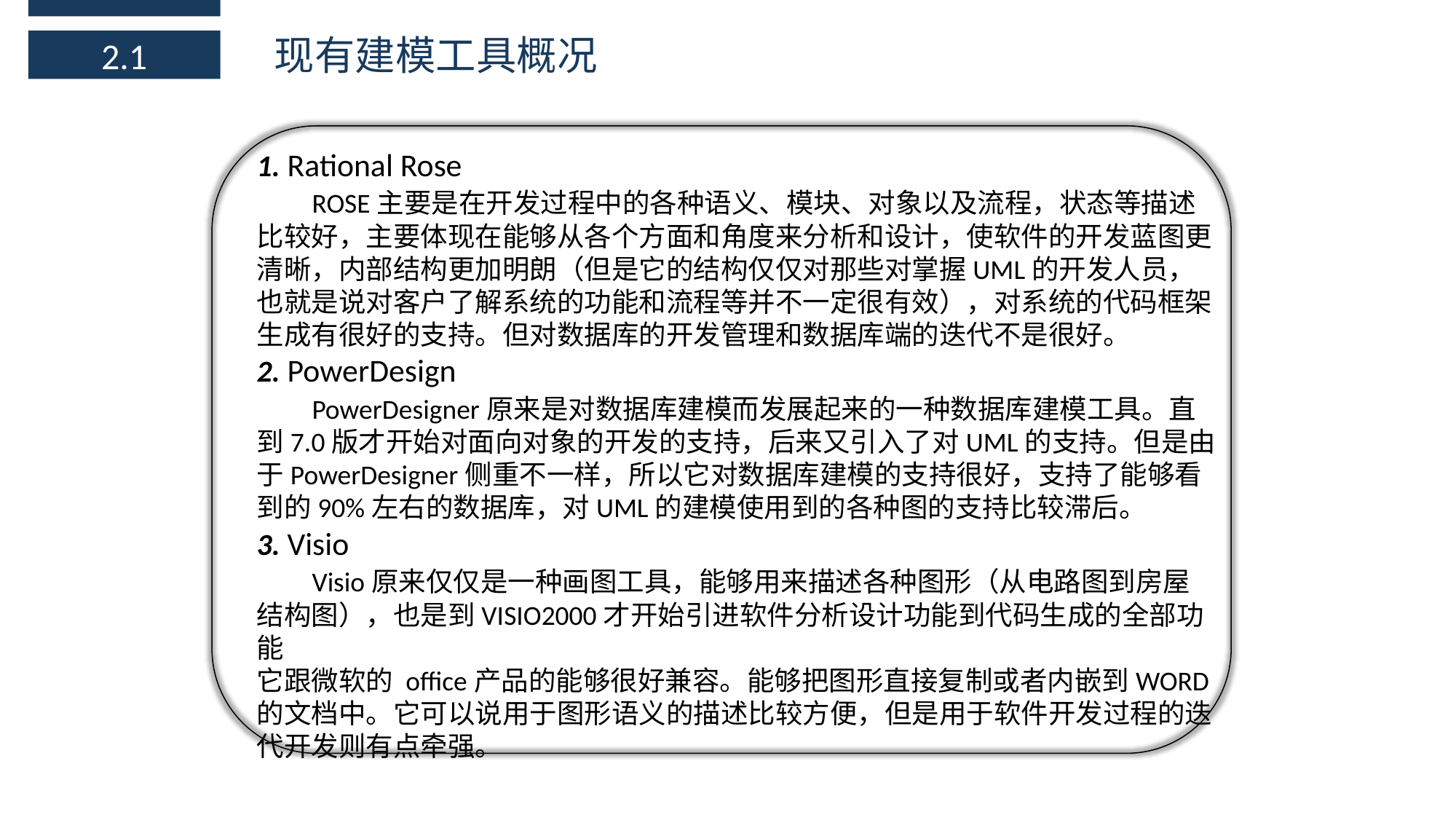

现有建模工具概况
2.1

1. Rational Rose
        ROSE主要是在开发过程中的各种语义、模块、对象以及流程，状态等描述比较好，主要体现在能够从各个方面和角度来分析和设计，使软件的开发蓝图更清晰，内部结构更加明朗（但是它的结构仅仅对那些对掌握UML的开发人员，也就是说对客户了解系统的功能和流程等并不一定很有效），对系统的代码框架生成有很好的支持。但对数据库的开发管理和数据库端的迭代不是很好。
2. PowerDesign
        PowerDesigner原来是对数据库建模而发展起来的一种数据库建模工具。直到7.0版才开始对面向对象的开发的支持，后来又引入了对UML的支持。但是由于PowerDesigner侧重不一样，所以它对数据库建模的支持很好，支持了能够看到的90%左右的数据库，对UML的建模使用到的各种图的支持比较滞后。
3. Visio
        Visio原来仅仅是一种画图工具，能够用来描述各种图形（从电路图到房屋结构图），也是到VISIO2000才开始引进软件分析设计功能到代码生成的全部功能
它跟微软的 office产品的能够很好兼容。能够把图形直接复制或者内嵌到WORD的文档中。它可以说用于图形语义的描述比较方便，但是用于软件开发过程的迭代开发则有点牵强。